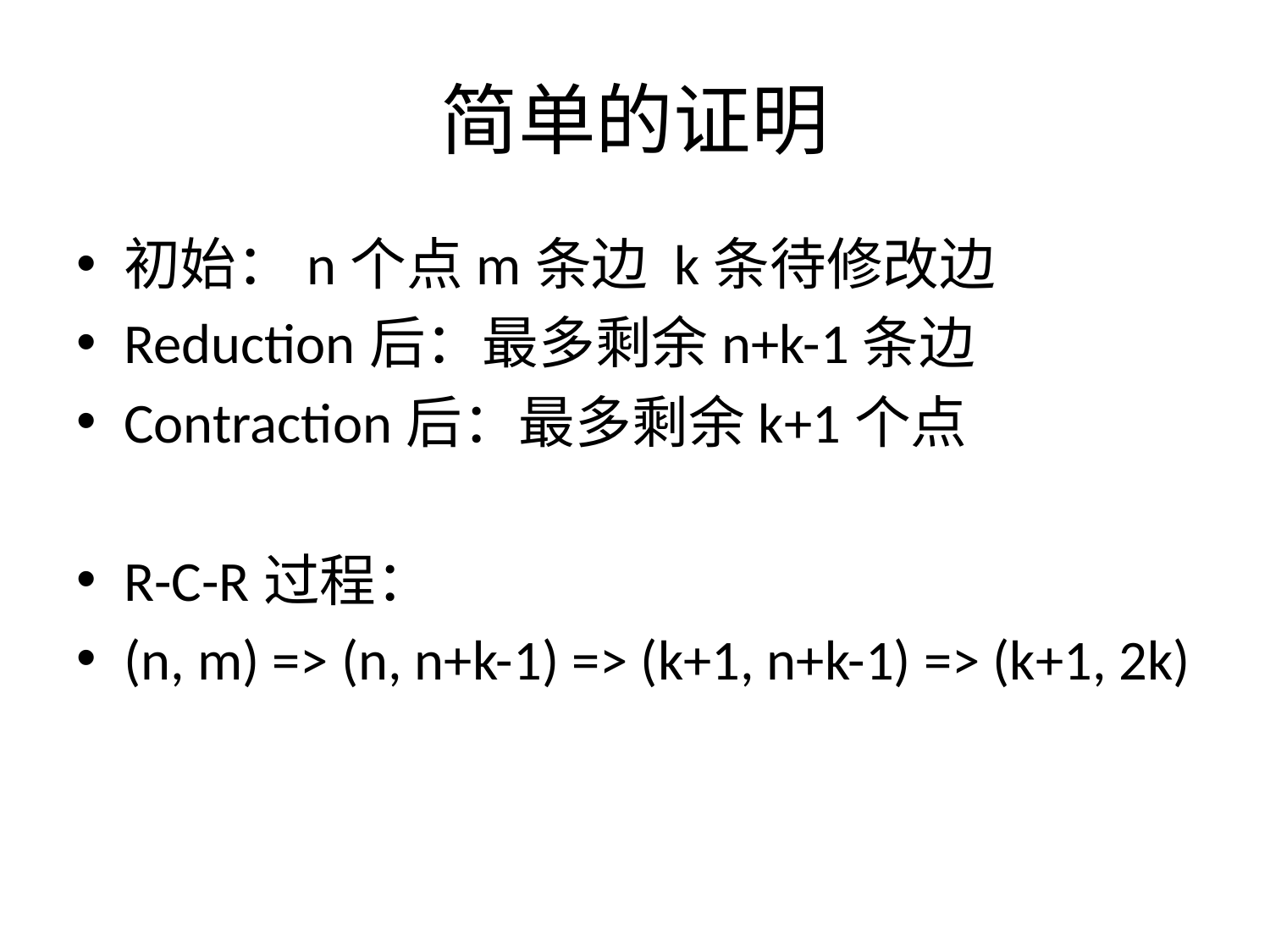

# 简单的证明
初始：n个点m条边 k条待修改边
Reduction后：最多剩余n+k-1条边
Contraction后：最多剩余k+1个点

R-C-R过程：
(n, m) => (n, n+k-1) => (k+1, n+k-1) => (k+1, 2k)